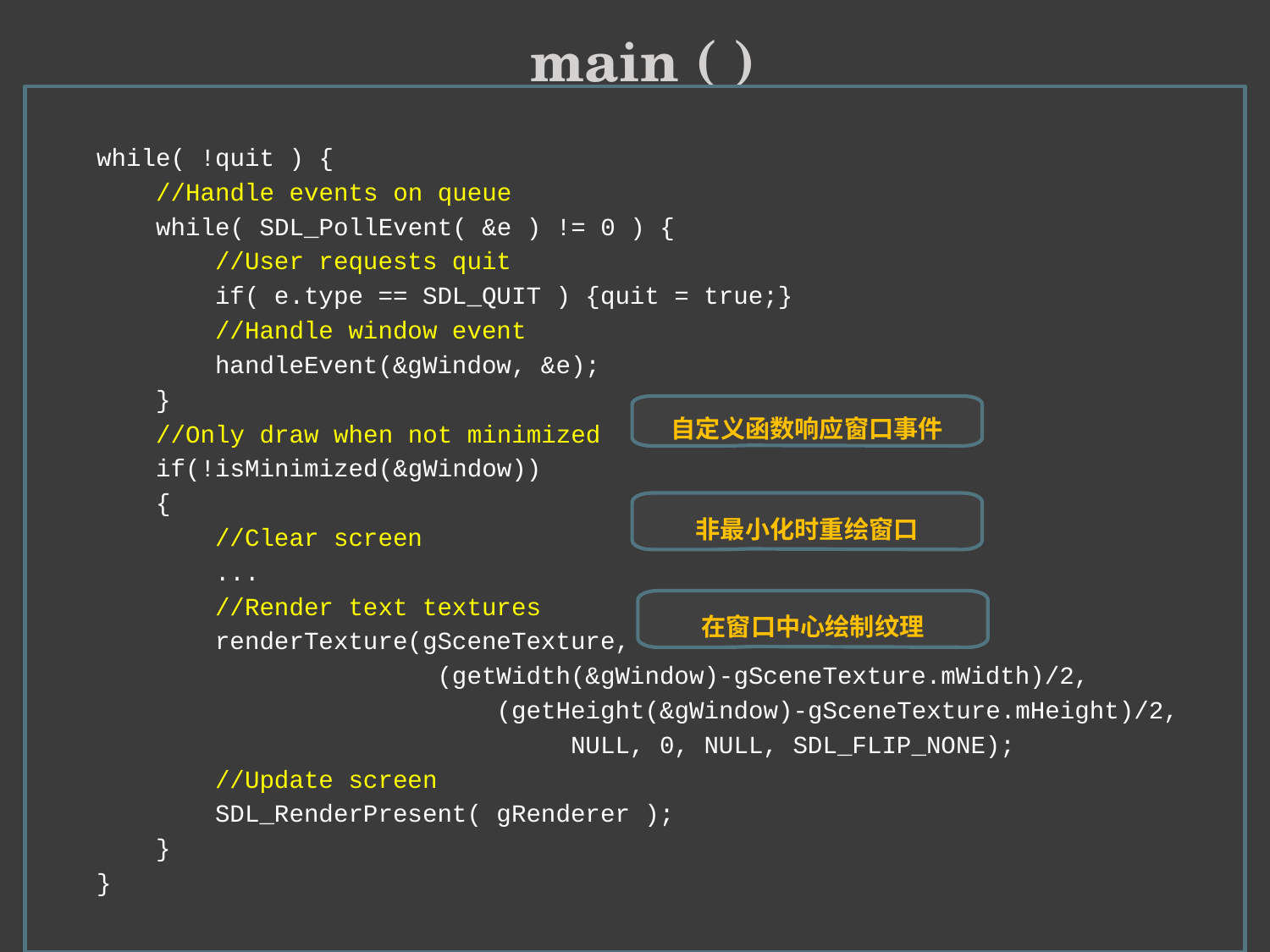

main ( )
    while( !quit ) {
        //Handle events on queue
        while( SDL_PollEvent( &e ) != 0 ) {
            //User requests quit
            if( e.type == SDL_QUIT ) {quit = true;}
            //Handle window event
            handleEvent(&gWindow, &e);
        }
        //Only draw when not minimized
        if(!isMinimized(&gWindow))
        {
            //Clear screen
            ...
            //Render text textures
            renderTexture(gSceneTexture,
                           (getWidth(&gWindow)-gSceneTexture.mWidth)/2,
                               (getHeight(&gWindow)-gSceneTexture.mHeight)/2,
                                    NULL, 0, NULL, SDL_FLIP_NONE);
            //Update screen
            SDL_RenderPresent( gRenderer );
        }
    }
自定义函数响应窗口事件
非最小化时重绘窗口
在窗口中心绘制纹理